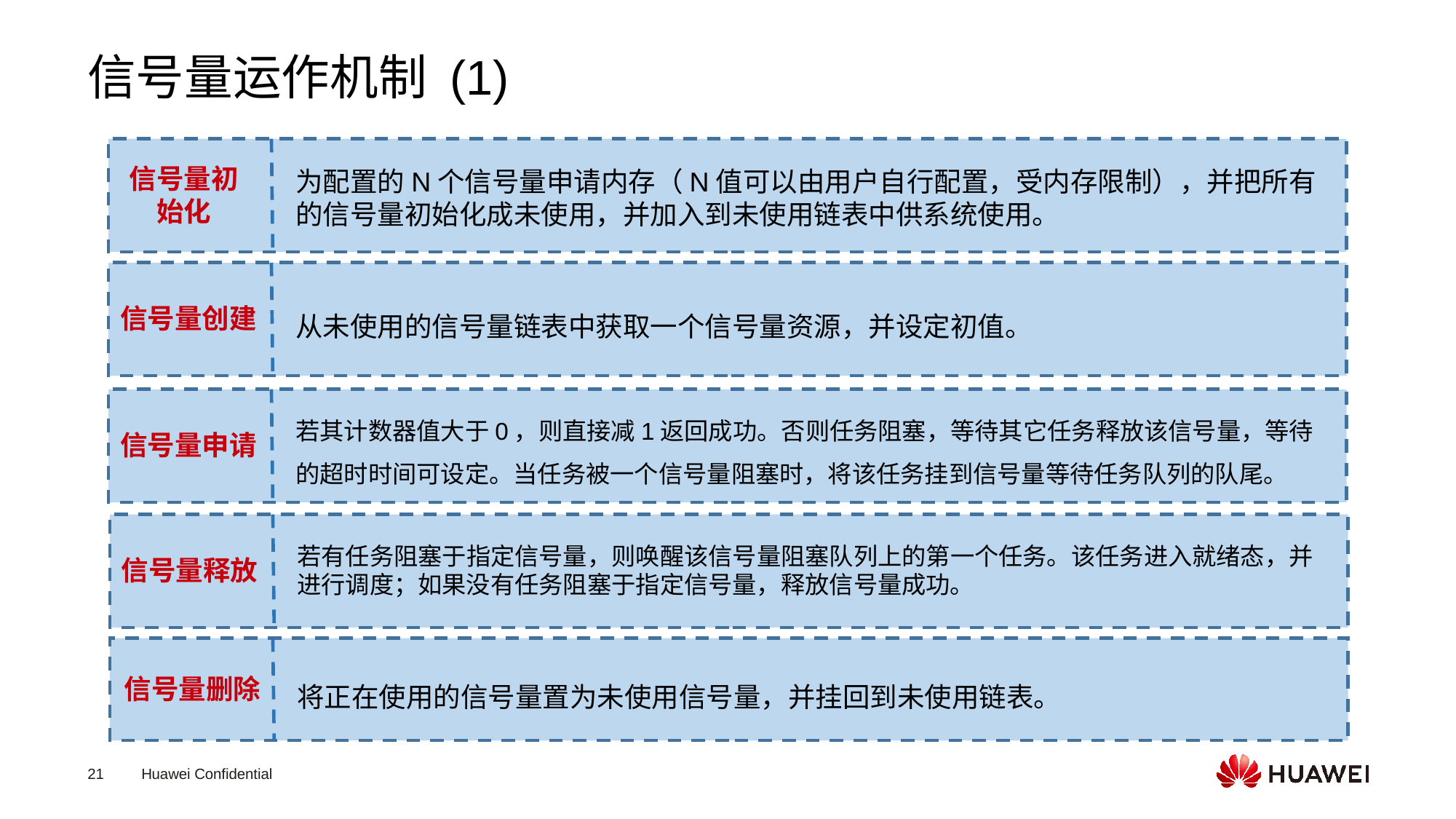

# 信号量运作机制 (1)

信号量初始化

为配置的N个信号量申请内存（N值可以由用户自行配置，受内存限制），并把所有的信号量初始化成未使用，并加入到未使用链表中供系统使用。

信号量创建
从未使用的信号量链表中获取一个信号量资源，并设定初值。

信号量申请
若其计数器值大于0，则直接减1返回成功。否则任务阻塞，等待其它任务释放该信号量，等待的超时时间可设定。当任务被一个信号量阻塞时，将该任务挂到信号量等待任务队列的队尾。

信号量释放
若有任务阻塞于指定信号量，则唤醒该信号量阻塞队列上的第一个任务。该任务进入就绪态，并进行调度；如果没有任务阻塞于指定信号量，释放信号量成功。

信号量删除
将正在使用的信号量置为未使用信号量，并挂回到未使用链表。